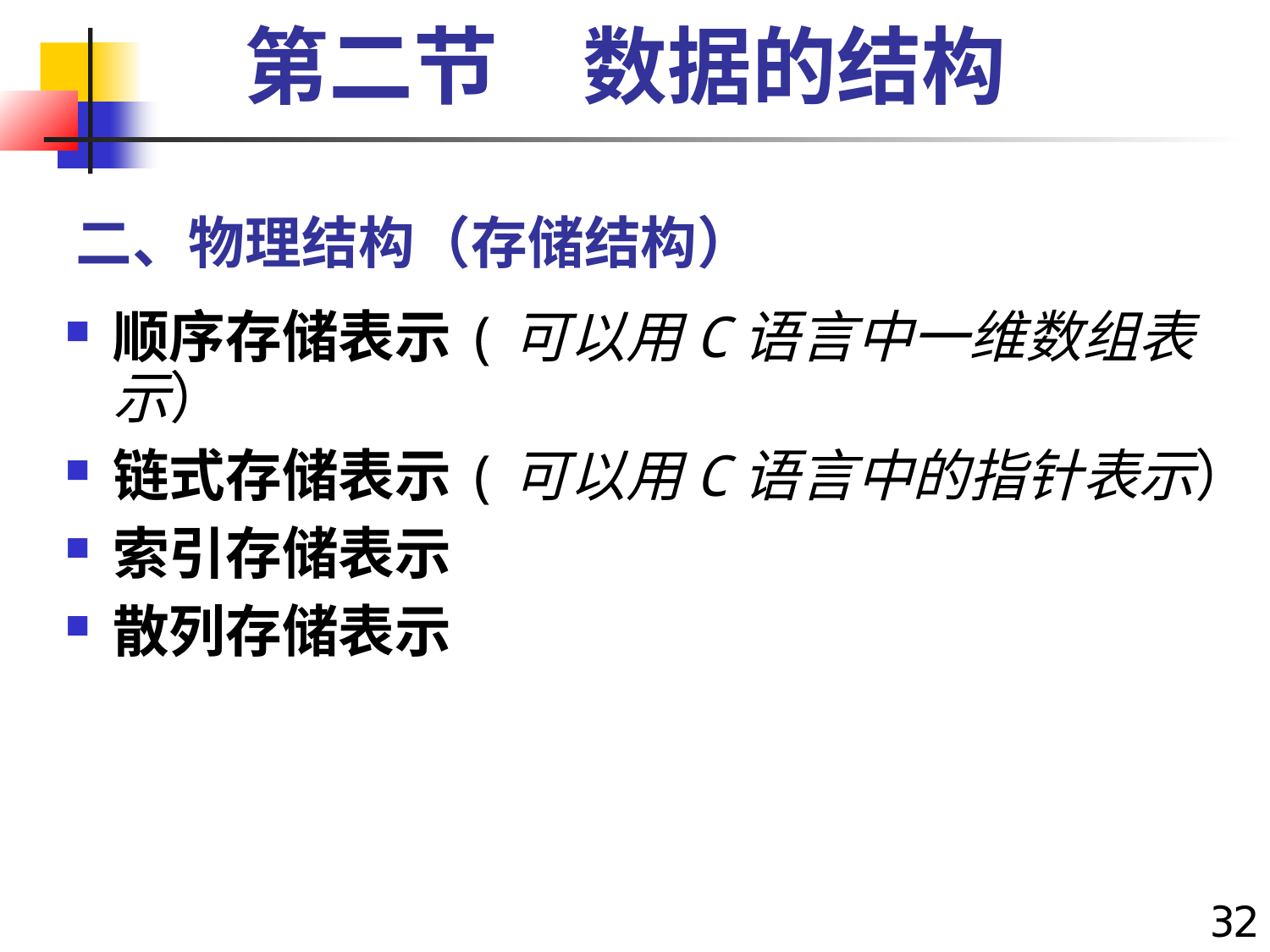

第二节　数据的结构
二、物理结构（存储结构）
顺序存储表示(可以用C语言中一维数组表示）
链式存储表示(可以用C语言中的指针表示）
索引存储表示
散列存储表示
32